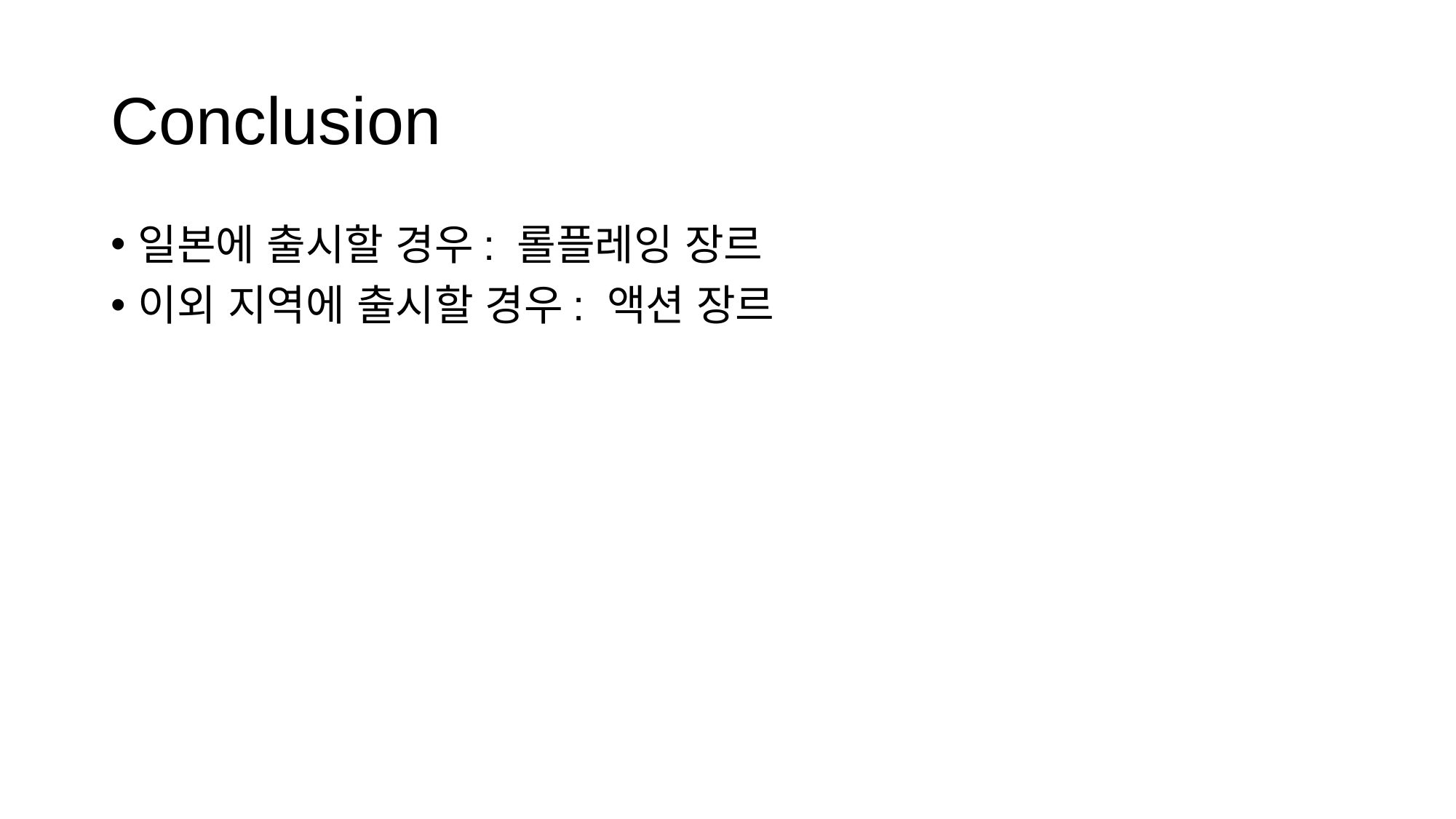

# Conclusion
일본에 출시할 경우: 롤플레잉 장르
이외 지역에 출시할 경우: 액션 장르